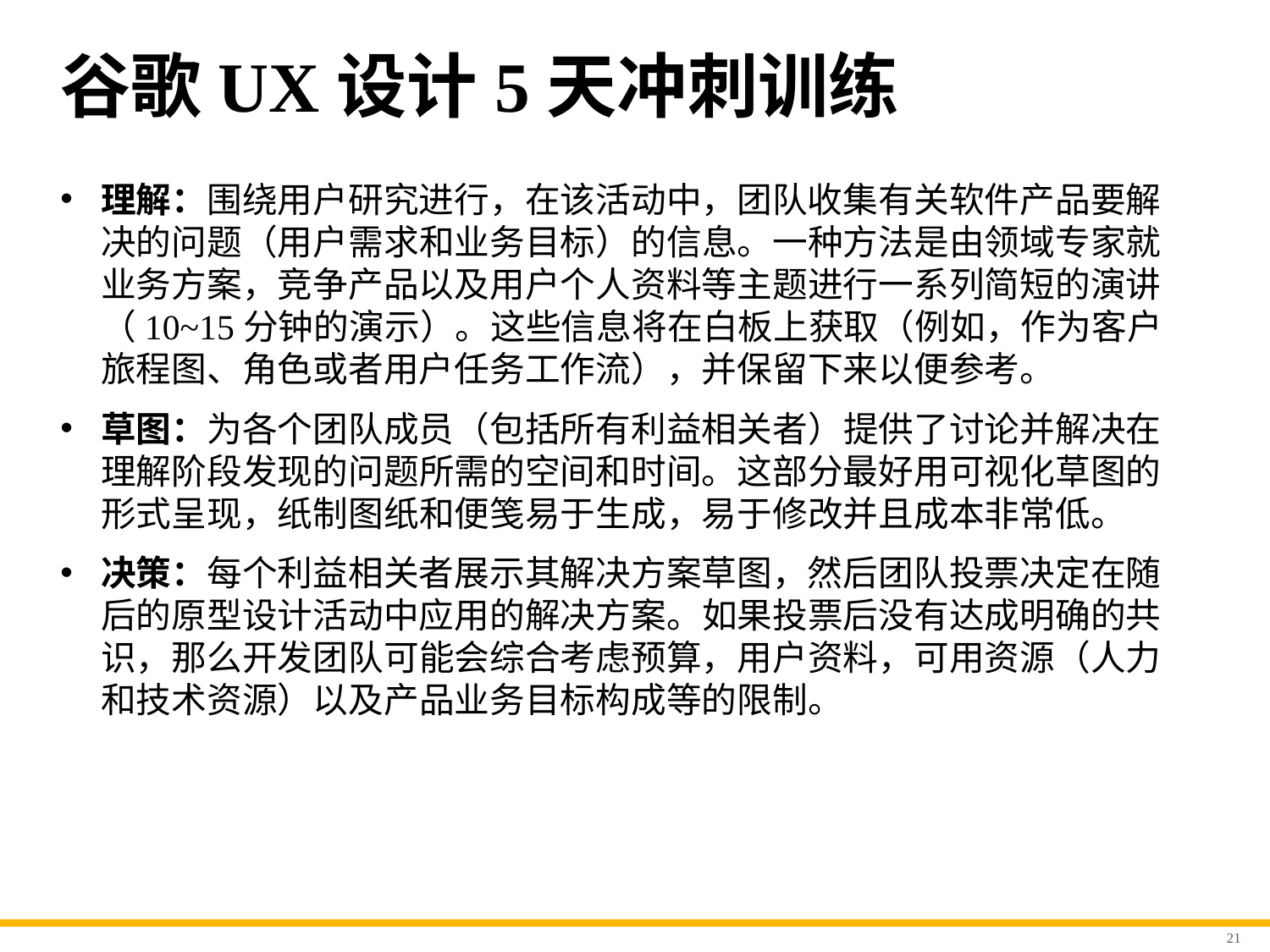

# 谷歌UX设计5天冲刺训练
理解：围绕用户研究进行，在该活动中，团队收集有关软件产品要解决的问题（用户需求和业务目标）的信息。一种方法是由领域专家就业务方案，竞争产品以及用户个人资料等主题进行一系列简短的演讲（10~15分钟的演示）。这些信息将在白板上获取（例如，作为客户旅程图、角色或者用户任务工作流），并保留下来以便参考。
草图：为各个团队成员（包括所有利益相关者）提供了讨论并解决在理解阶段发现的问题所需的空间和时间。这部分最好用可视化草图的形式呈现，纸制图纸和便笺易于生成，易于修改并且成本非常低。
决策：每个利益相关者展示其解决方案草图，然后团队投票决定在随后的原型设计活动中应用的解决方案。如果投票后没有达成明确的共识，那么开发团队可能会综合考虑预算，用户资料，可用资源（人力和技术资源）以及产品业务目标构成等的限制。
21